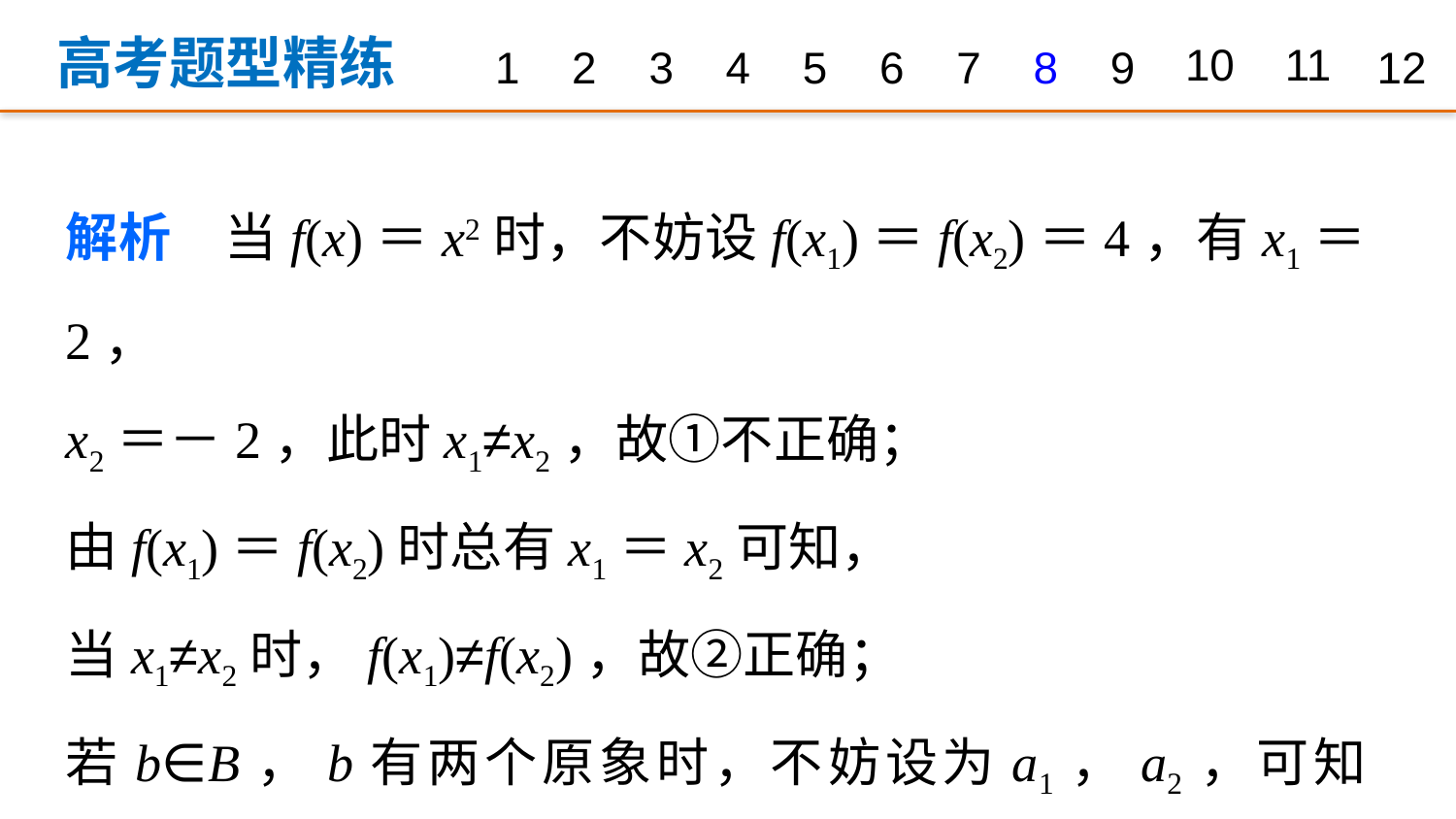

高考题型精练
1
2
3
4
5
6
7
8
9
10
11
12
解析　当f(x)＝x2时，不妨设f(x1)＝f(x2)＝4，有x1＝2，
x2＝－2，此时x1≠x2，故①不正确；
由f(x1)＝f(x2)时总有x1＝x2可知，
当x1≠x2时，f(x1)≠f(x2)，故②正确；
若b∈B，b有两个原象时，不妨设为a1，a2，可知a1≠a2，但f(a1)＝f(a2)，与题中条件矛盾，故③正确；